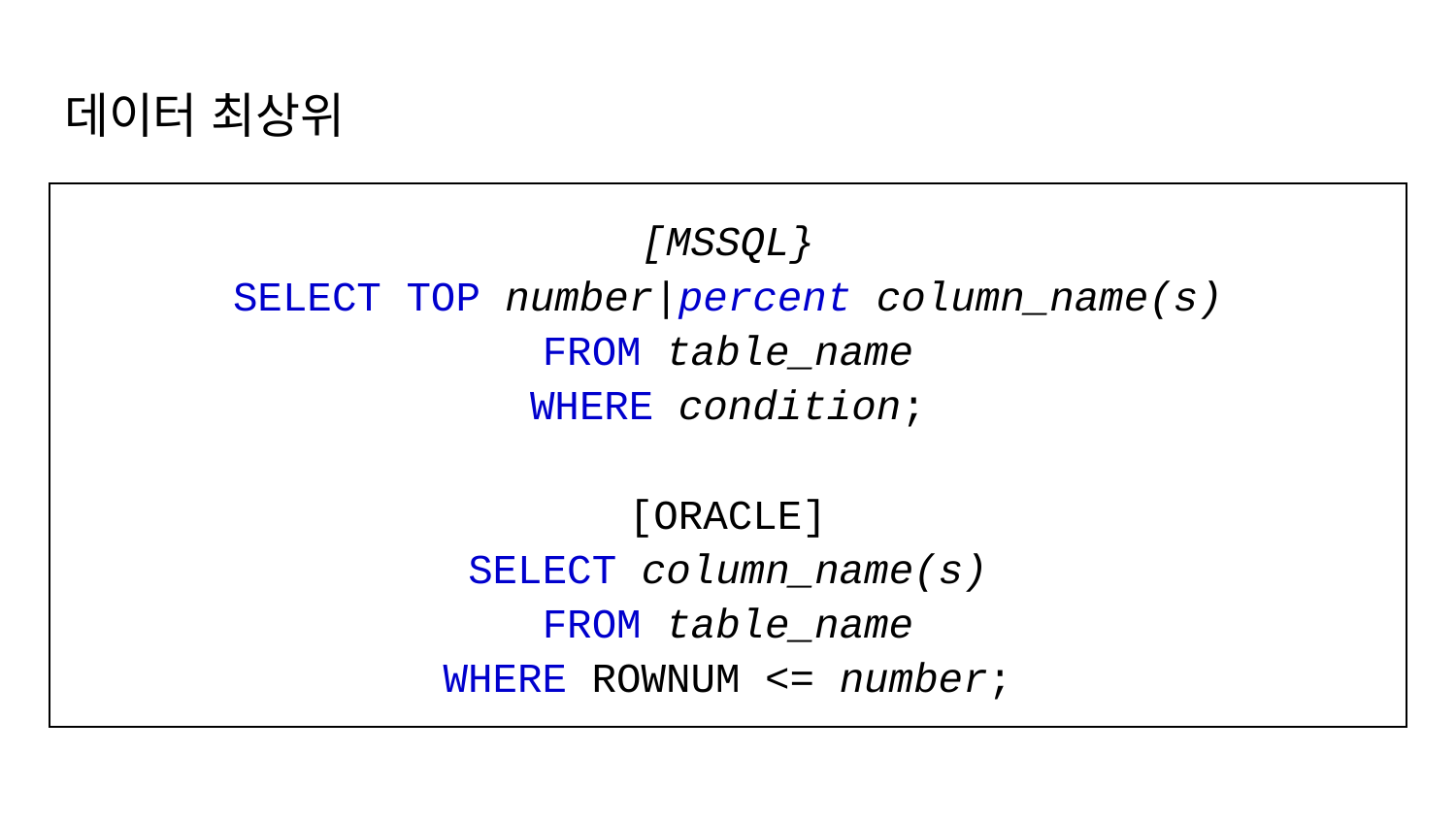

# 데이터 최상위
[MSSQL}
SELECT TOP number|percent column_name(s)
FROM table_name
WHERE condition;

[ORACLE]
SELECT column_name(s)
FROM table_name
WHERE ROWNUM <= number;